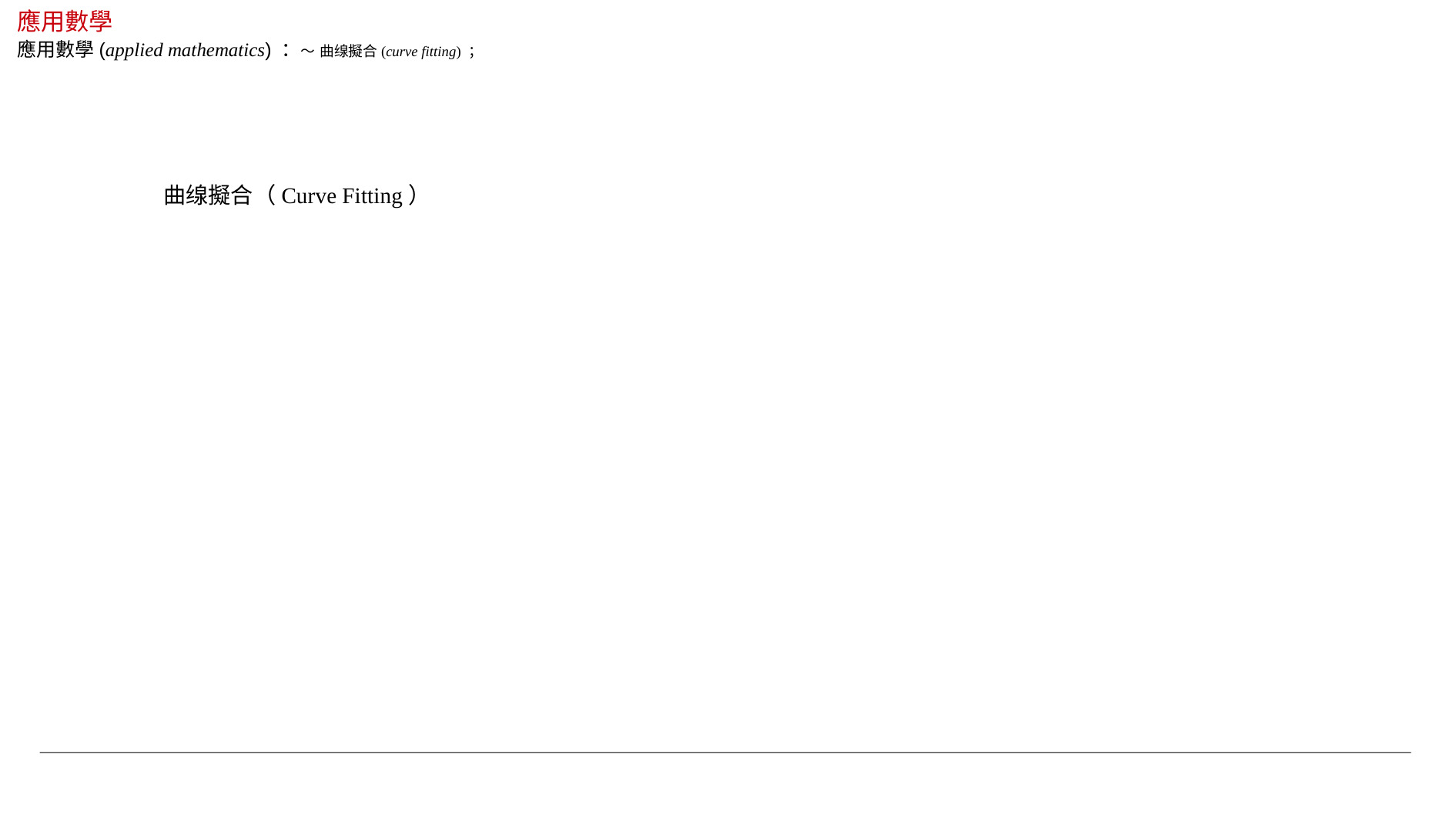

應用數學
應用數學(applied mathematics) ：～ 曲缐擬合(curve fitting) ；
曲缐擬合（Curve Fitting）